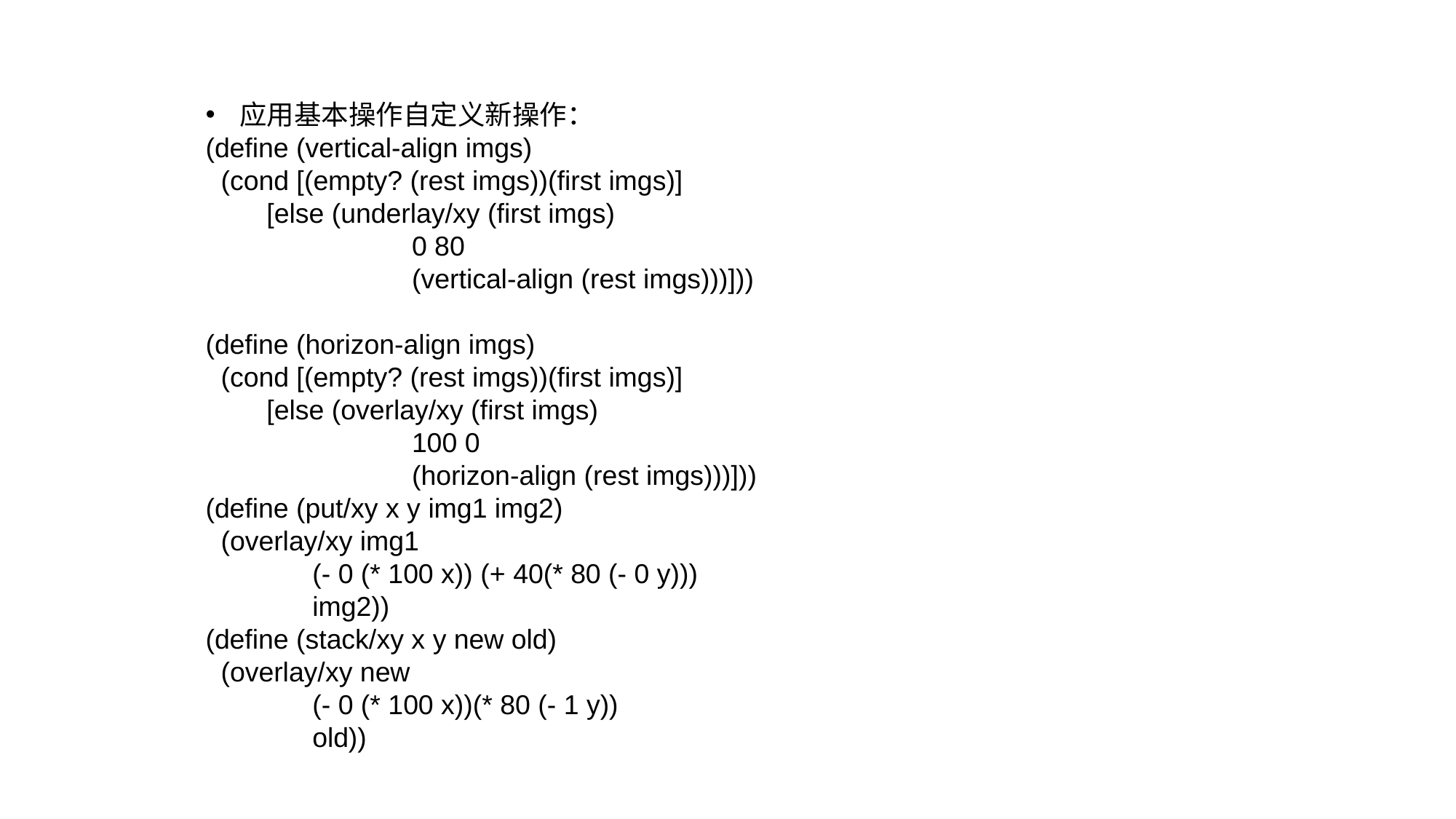

应用基本操作自定义新操作：
(define (vertical-align imgs)
  (cond [(empty? (rest imgs))(first imgs)]
        [else (underlay/xy (first imgs)
                           0 80
                           (vertical-align (rest imgs)))]))

(define (horizon-align imgs)
  (cond [(empty? (rest imgs))(first imgs)]
        [else (overlay/xy (first imgs)
                           100 0
                           (horizon-align (rest imgs)))]))
(define (put/xy x y img1 img2)
  (overlay/xy img1
              (- 0 (* 100 x)) (+ 40(* 80 (- 0 y)))
              img2))
(define (stack/xy x y new old)
  (overlay/xy new
              (- 0 (* 100 x))(* 80 (- 1 y))
              old))